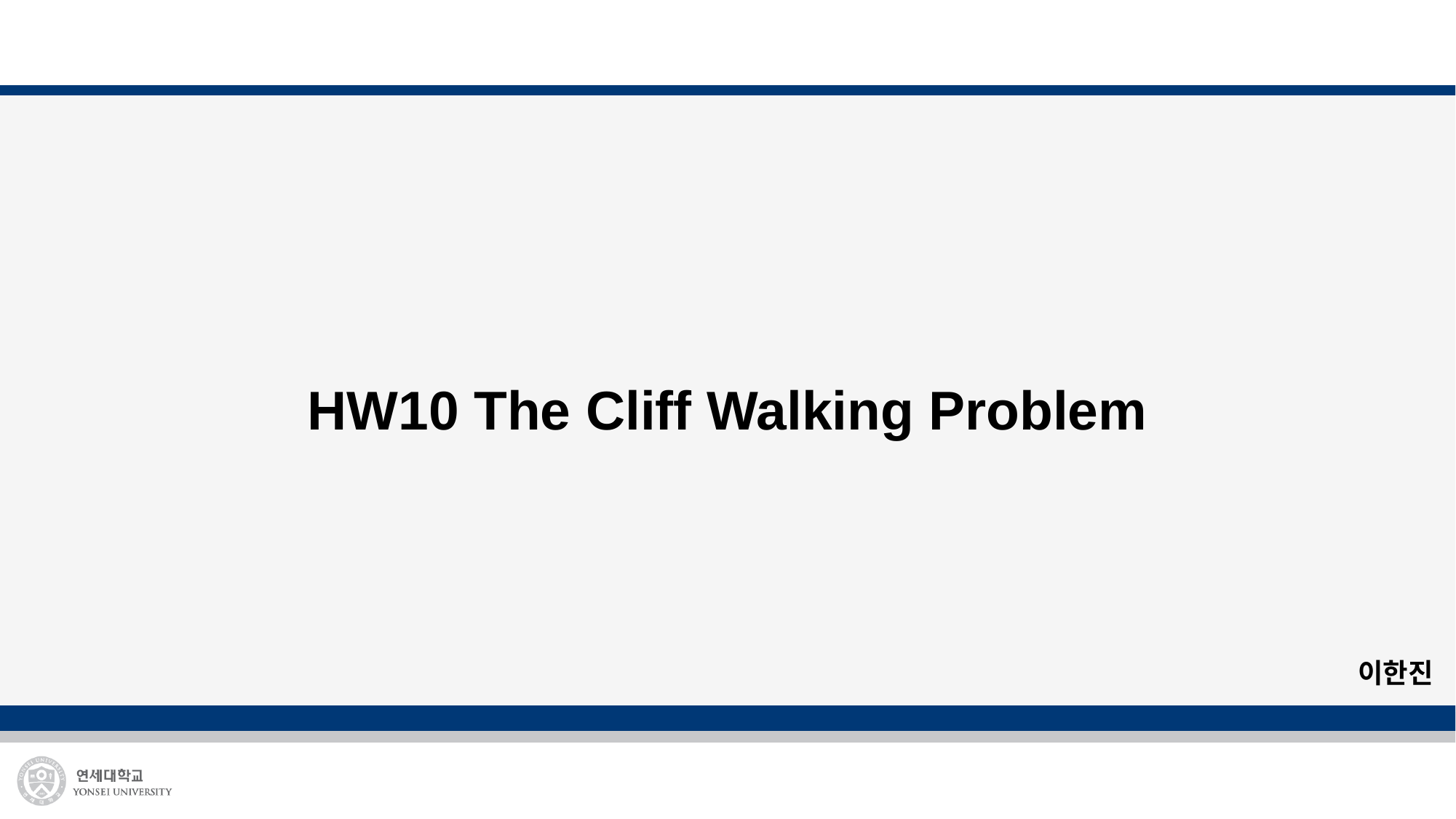

# HW10 The Cliff Walking Problem

이한진